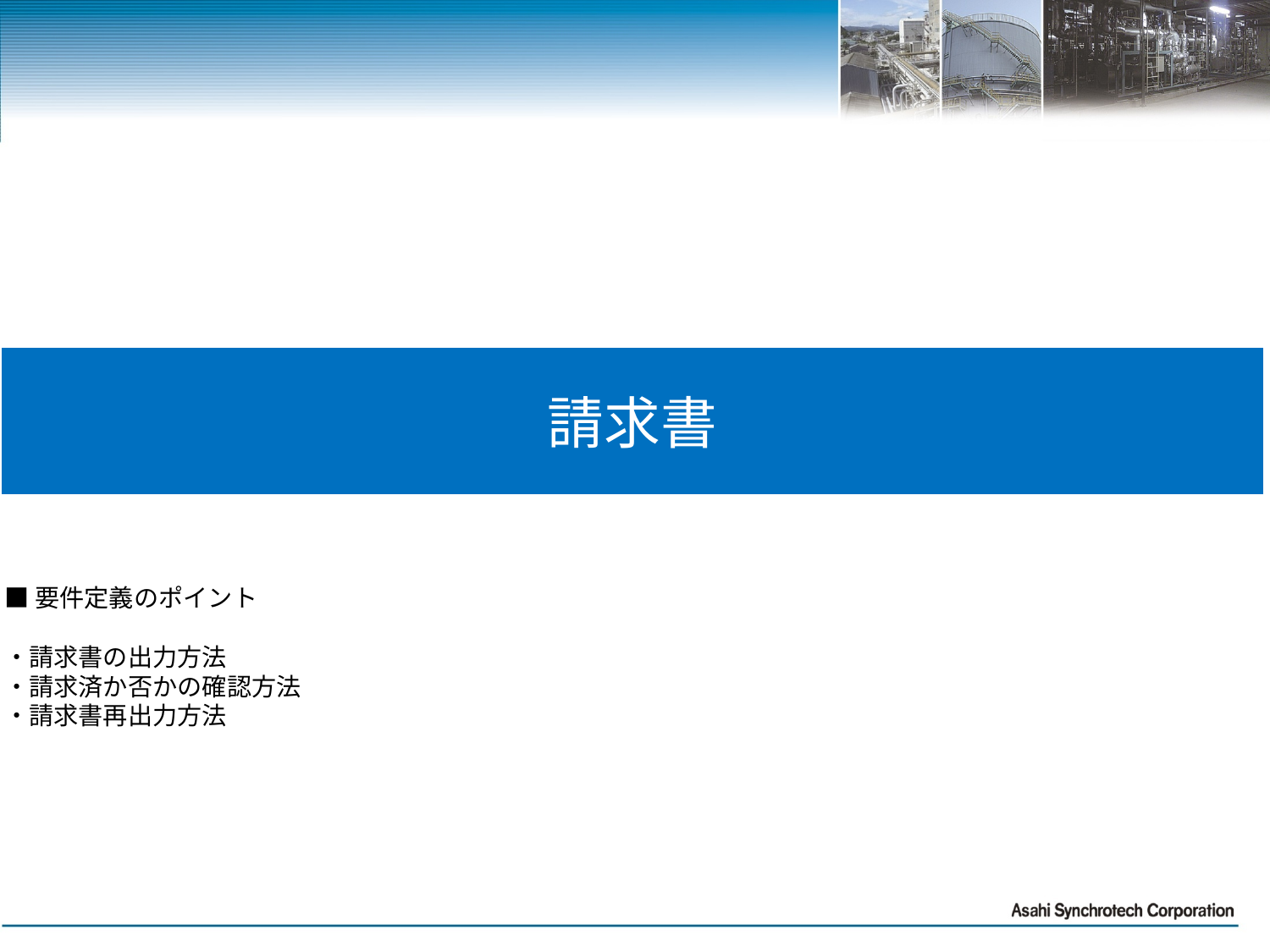

請求書
■要件定義のポイント

・請求書の出力方法
・請求済か否かの確認方法
・請求書再出力方法